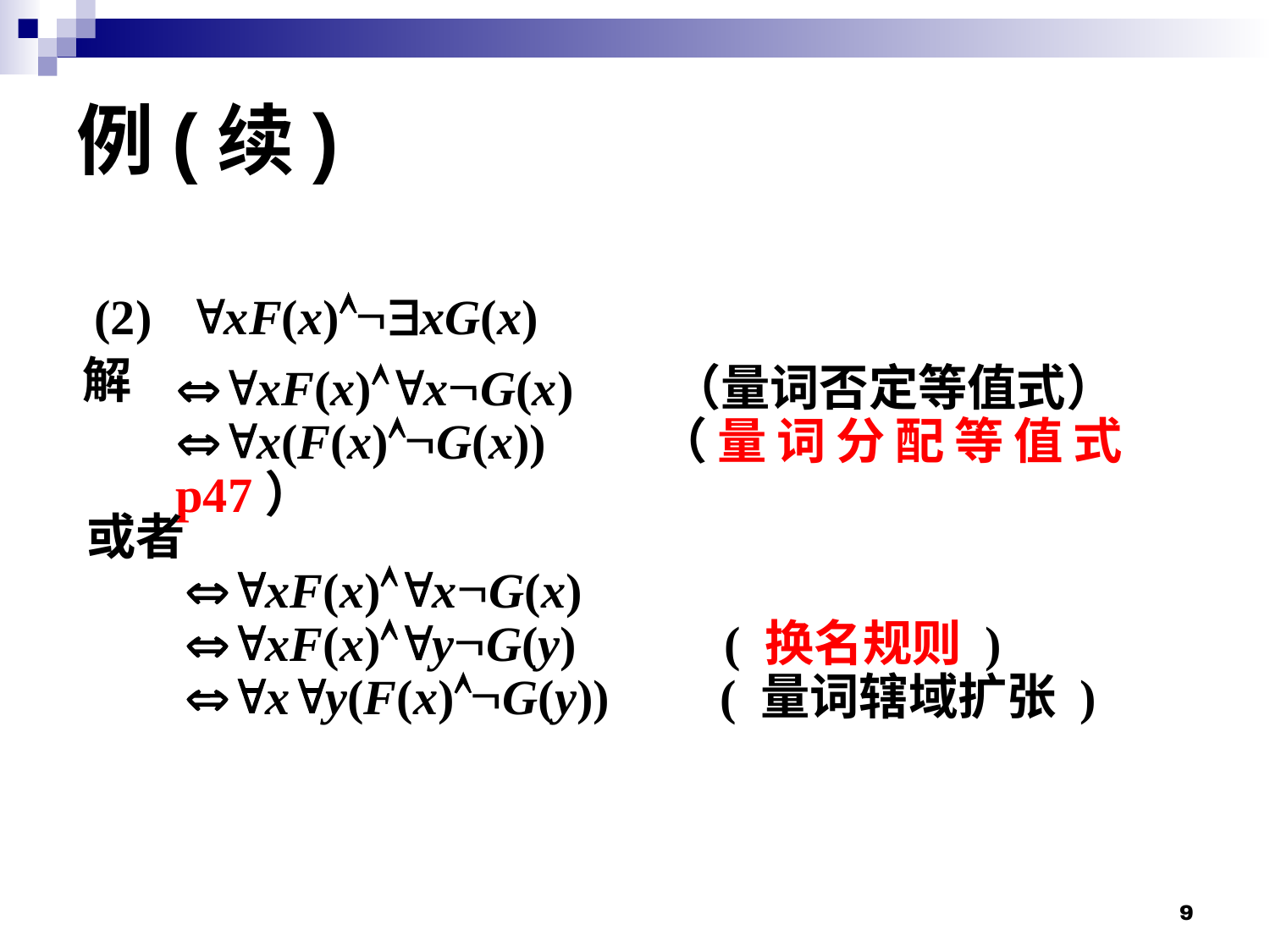

# 例(续)
 (2)   ∀xF(x)∧¬∃xG(x)
解

⇔∀xF(x)∧∀x¬G(x)       （量词否定等值式）
⇔∀x(F(x)∧¬G(x))    （量词分配等值式 p47）
或者
        ⇔∀xF(x)∧∀x¬G(x)
        ⇔∀xF(x)∧∀y¬G(y)            ( 换名规则 )
        ⇔∀x∀y(F(x)∧¬G(y))         ( 量词辖域扩张 )
9